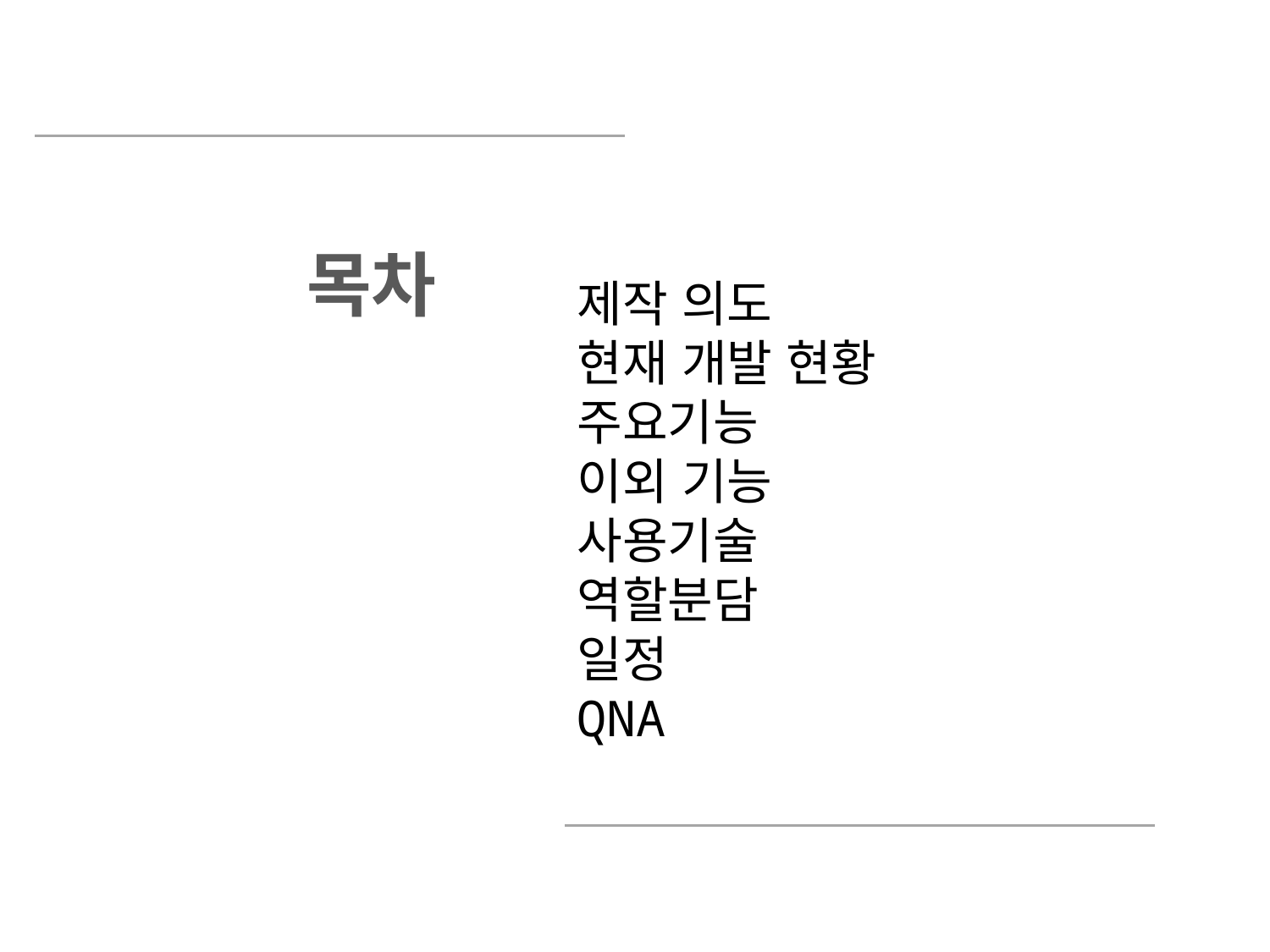

목차

제작 의도
현재 개발 현황
주요기능
이외 기능
사용기술
역할분담
일정
QNA